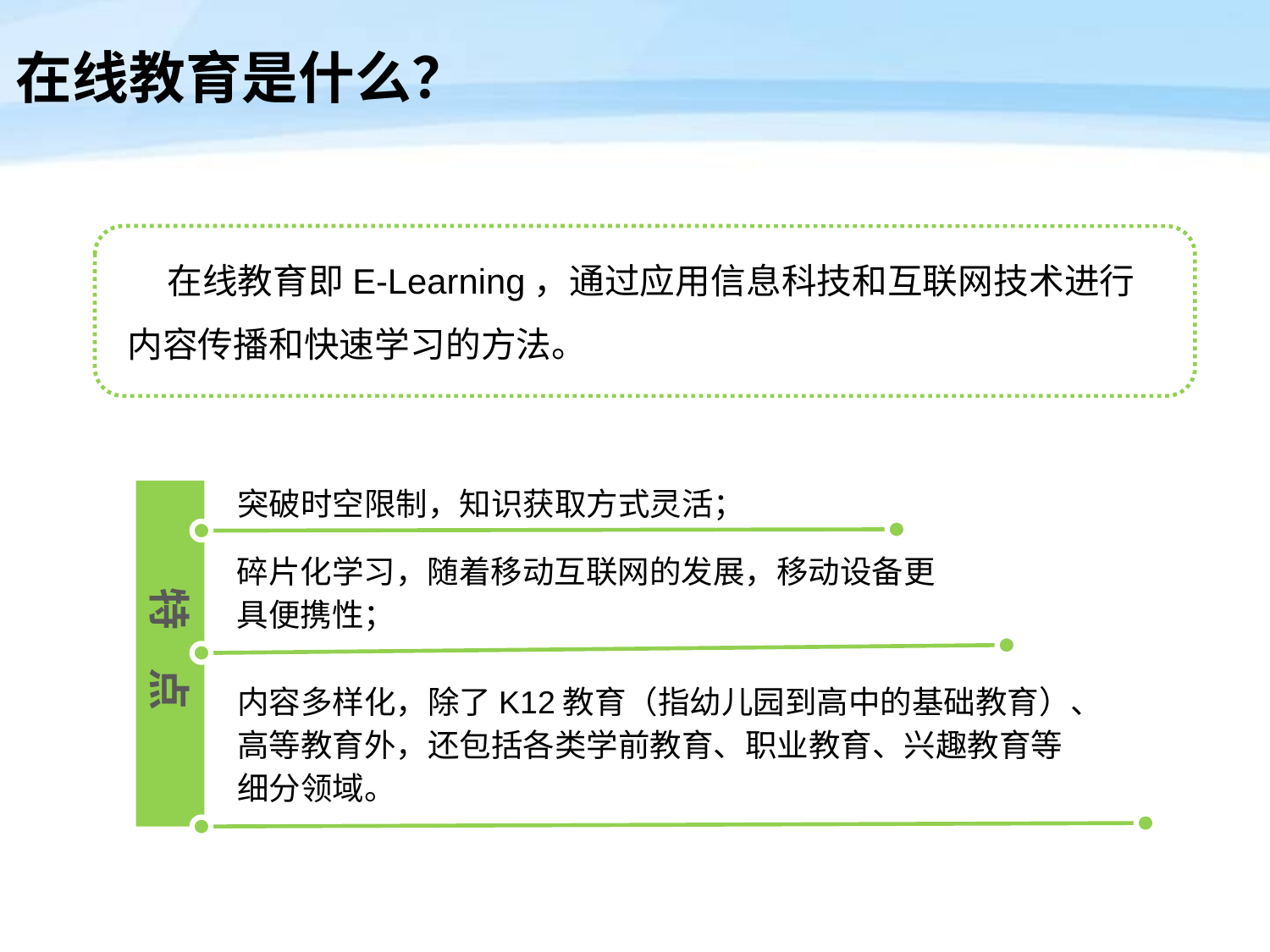

在线教育是什么？
    在线教育即E-Learning，通过应用信息科技和互联网技术进行内容传播和快速学习的方法。

突破时空限制，知识获取方式灵活；
特    点

碎片化学习，随着移动互联网的发展，移动设备更具便携性；

内容多样化，除了K12教育（指幼儿园到高中的基础教育）、高等教育外，还包括各类学前教育、职业教育、兴趣教育等细分领域。